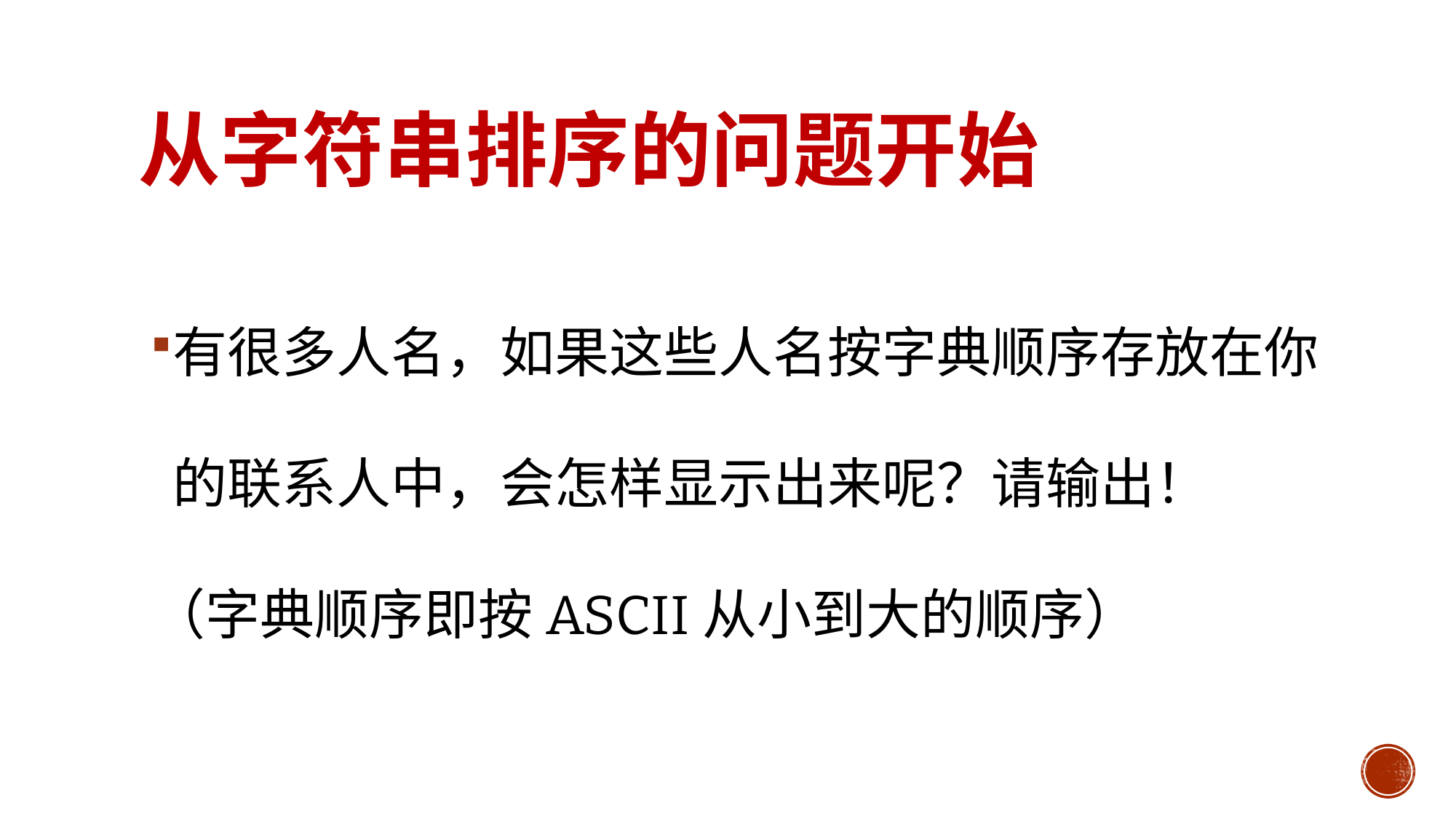

# 从字符串排序的问题开始
有很多人名，如果这些人名按字典顺序存放在你的联系人中，会怎样显示出来呢？请输出！
（字典顺序即按ASCII从小到大的顺序）